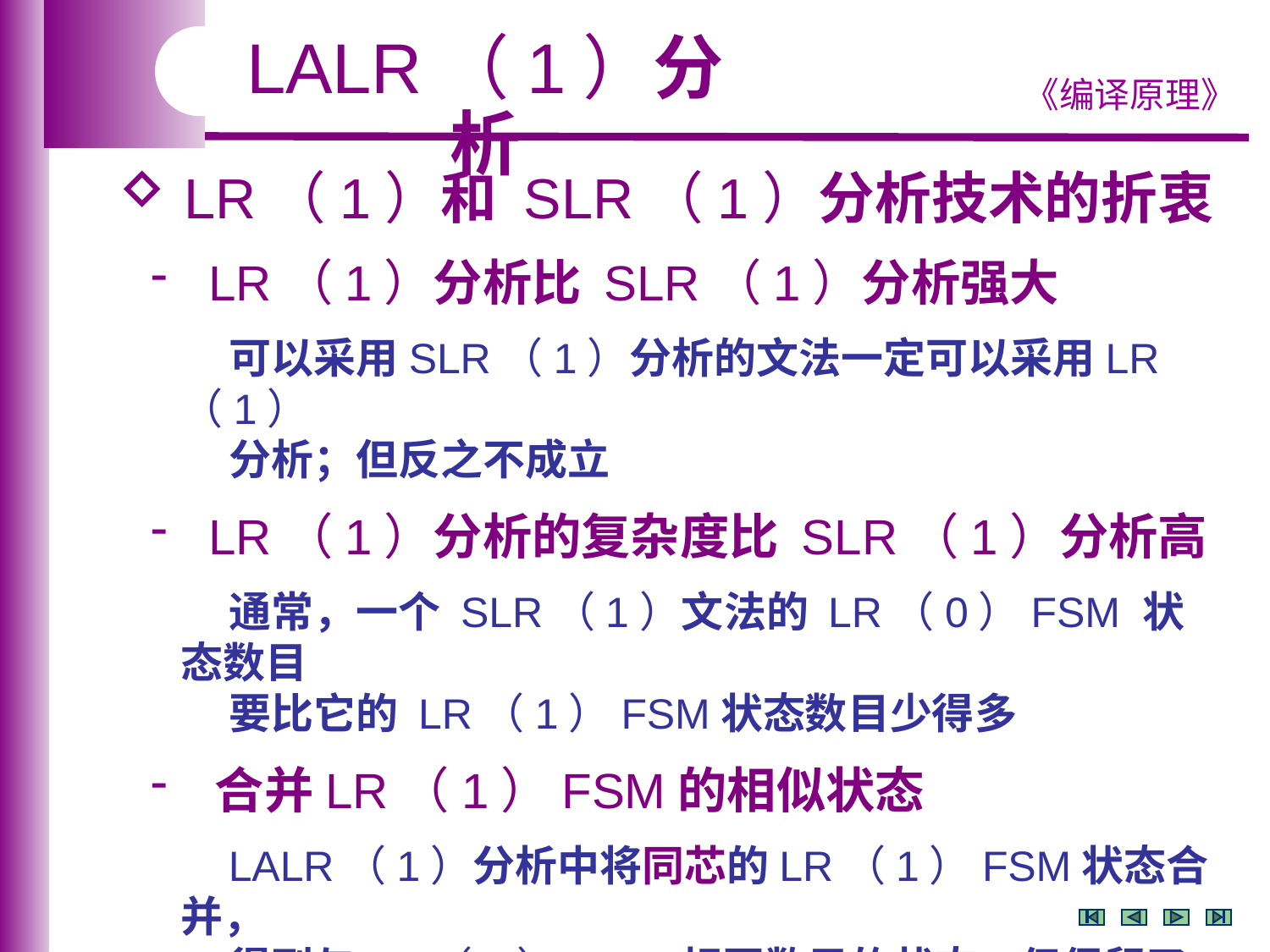

LALR（1）分析
 LR（1）和 SLR（1）分析技术的折衷

  LR（1）分析比 SLR（1）分析强大

    可以采用SLR（1）分析的文法一定可以采用LR（1）
    分析；但反之不成立

  LR（1）分析的复杂度比 SLR（1）分析高

    通常，一个 SLR（1）文法的 LR（0）FSM 状态数目
    要比它的 LR（1）FSM状态数目少得多

  合并LR（1）FSM的相似状态

    LALR（1）分析中将同芯的LR（1）FSM状态合并，
    得到与LR（0）FSM 相同数目的状态，但保留了
    LR（1）的部分向前搜索能力